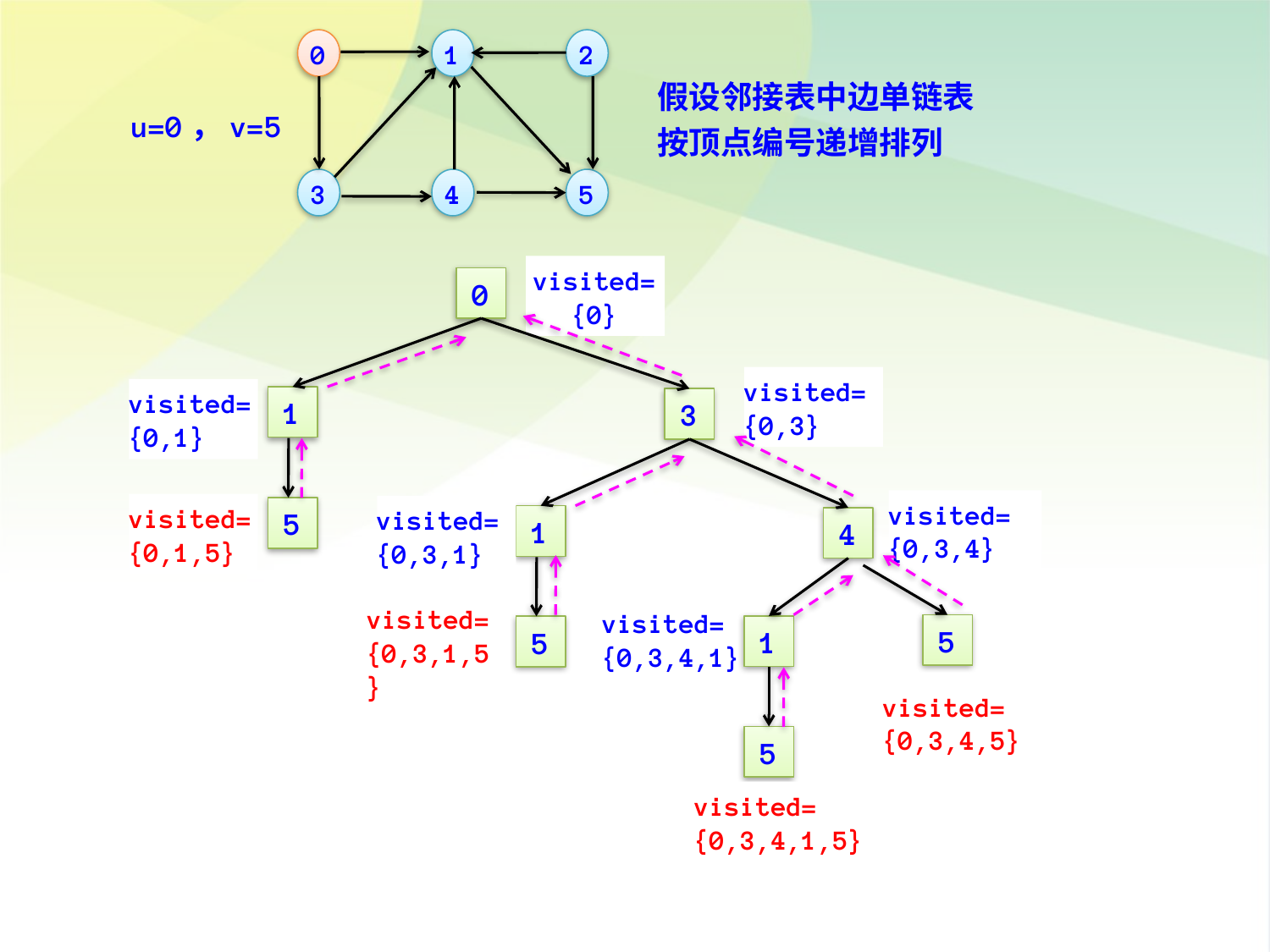

0
1
2

3
4
5

假设邻接表中边单链表按顶点编号递增排列
u=0，v=5
visited=
{0}
0
visited=
{0,3}
3
visited=
{0,1}
1
visited=
{0,1,5}
5
visited=
{0,3,1}
1
visited=
{0,3,4}
4
visited=
{0,3,1,5}
5
visited=
{0,3,4,1}
1
5
visited=
{0,3,4,5}
5
visited=
{0,3,4,1,5}